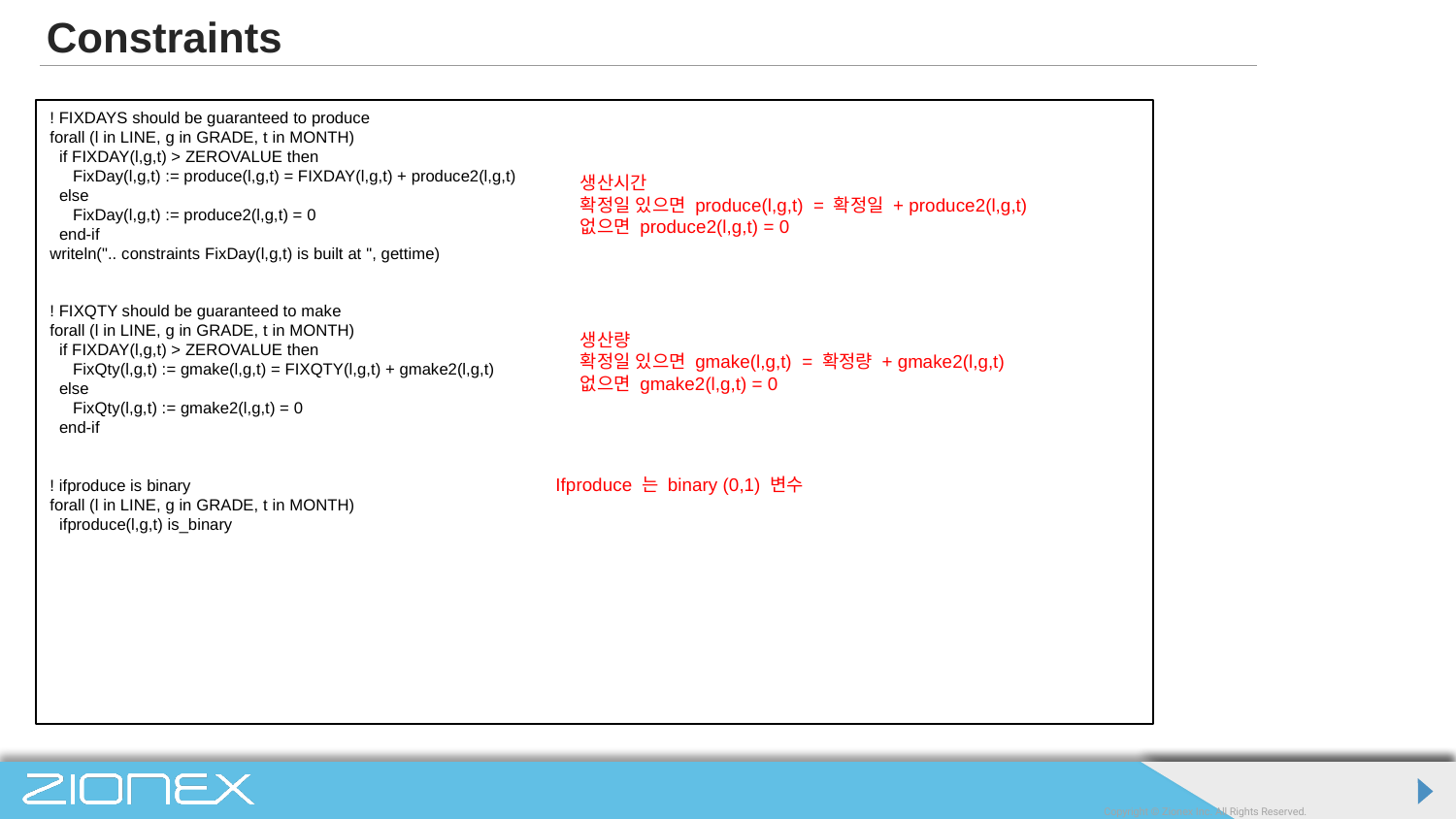

# Constraints
! FIXDAYS should be guaranteed to produce
forall (l in LINE, g in GRADE, t in MONTH)
  if FIXDAY(l,g,t) > ZEROVALUE then
     FixDay(l,g,t) := produce(l,g,t) = FIXDAY(l,g,t) + produce2(l,g,t)
  else
     FixDay(l,g,t) := produce2(l,g,t) = 0
  end-if
writeln(".. constraints FixDay(l,g,t) is built at ", gettime)

! FIXQTY should be guaranteed to make
forall (l in LINE, g in GRADE, t in MONTH)
  if FIXDAY(l,g,t) > ZEROVALUE then
     FixQty(l,g,t) := gmake(l,g,t) = FIXQTY(l,g,t) + gmake2(l,g,t)
  else
     FixQty(l,g,t) := gmake2(l,g,t) = 0
  end-if

! ifproduce is binary
forall (l in LINE, g in GRADE, t in MONTH)
  ifproduce(l,g,t) is_binary
생산시간
확정일 있으면 produce(l,g,t)  = 확정일 + produce2(l,g,t)
없으면 produce2(l,g,t) = 0
생산량
확정일 있으면 gmake(l,g,t)  = 확정량 + gmake2(l,g,t)
없으면 gmake2(l,g,t) = 0
Ifproduce 는 binary (0,1) 변수